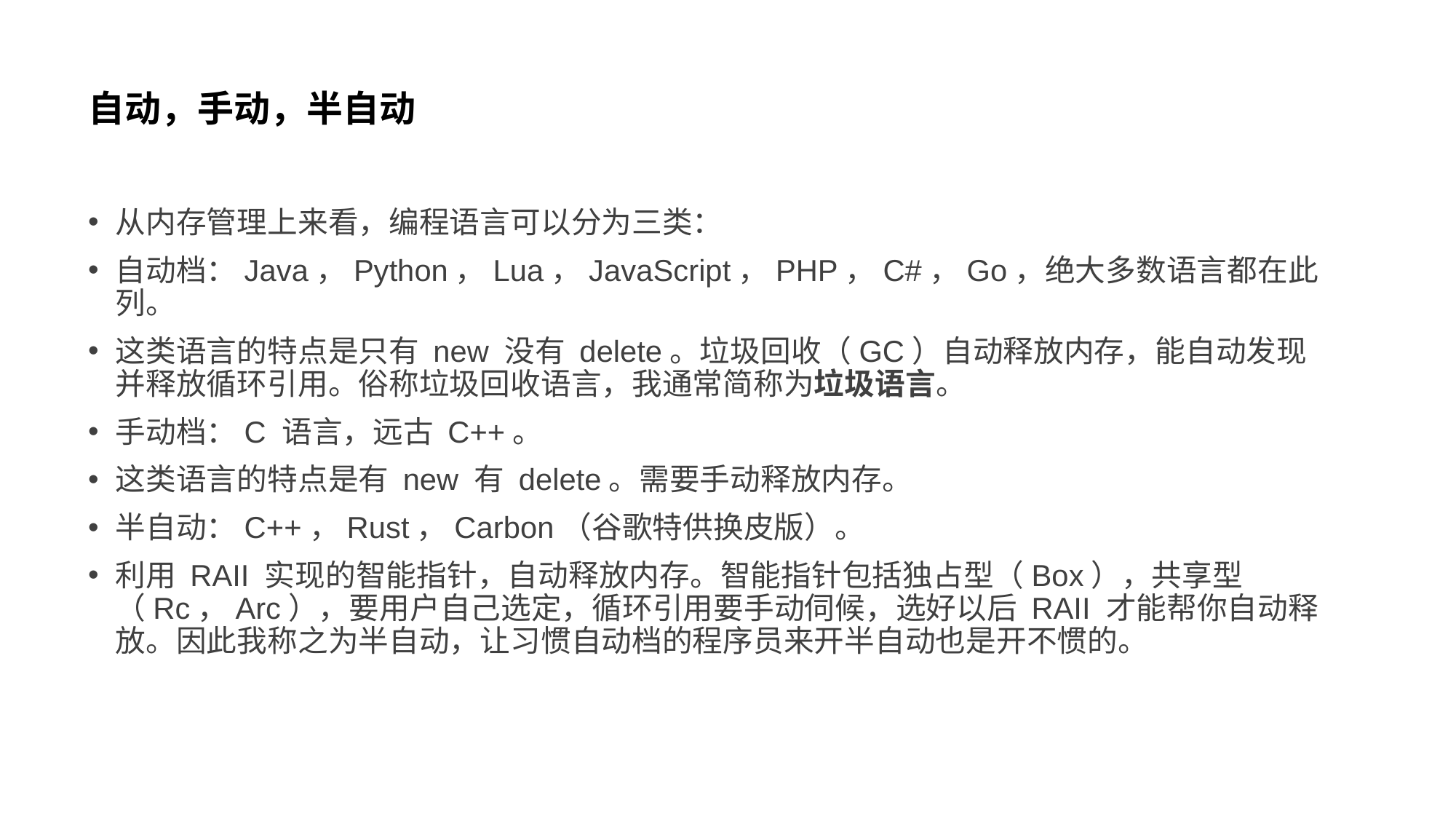

# 自动，手动，半自动
从内存管理上来看，编程语言可以分为三类：
自动档：Java，Python，Lua，JavaScript，PHP，C#，Go，绝大多数语言都在此列。
这类语言的特点是只有 new 没有 delete。垃圾回收（GC）自动释放内存，能自动发现并释放循环引用。俗称垃圾回收语言，我通常简称为垃圾语言。
手动档：C 语言，远古 C++。
这类语言的特点是有 new 有 delete。需要手动释放内存。
半自动：C++，Rust，Carbon（谷歌特供换皮版）。
利用 RAII 实现的智能指针，自动释放内存。智能指针包括独占型（Box），共享型（Rc，Arc），要用户自己选定，循环引用要手动伺候，选好以后 RAII 才能帮你自动释放。因此我称之为半自动，让习惯自动档的程序员来开半自动也是开不惯的。